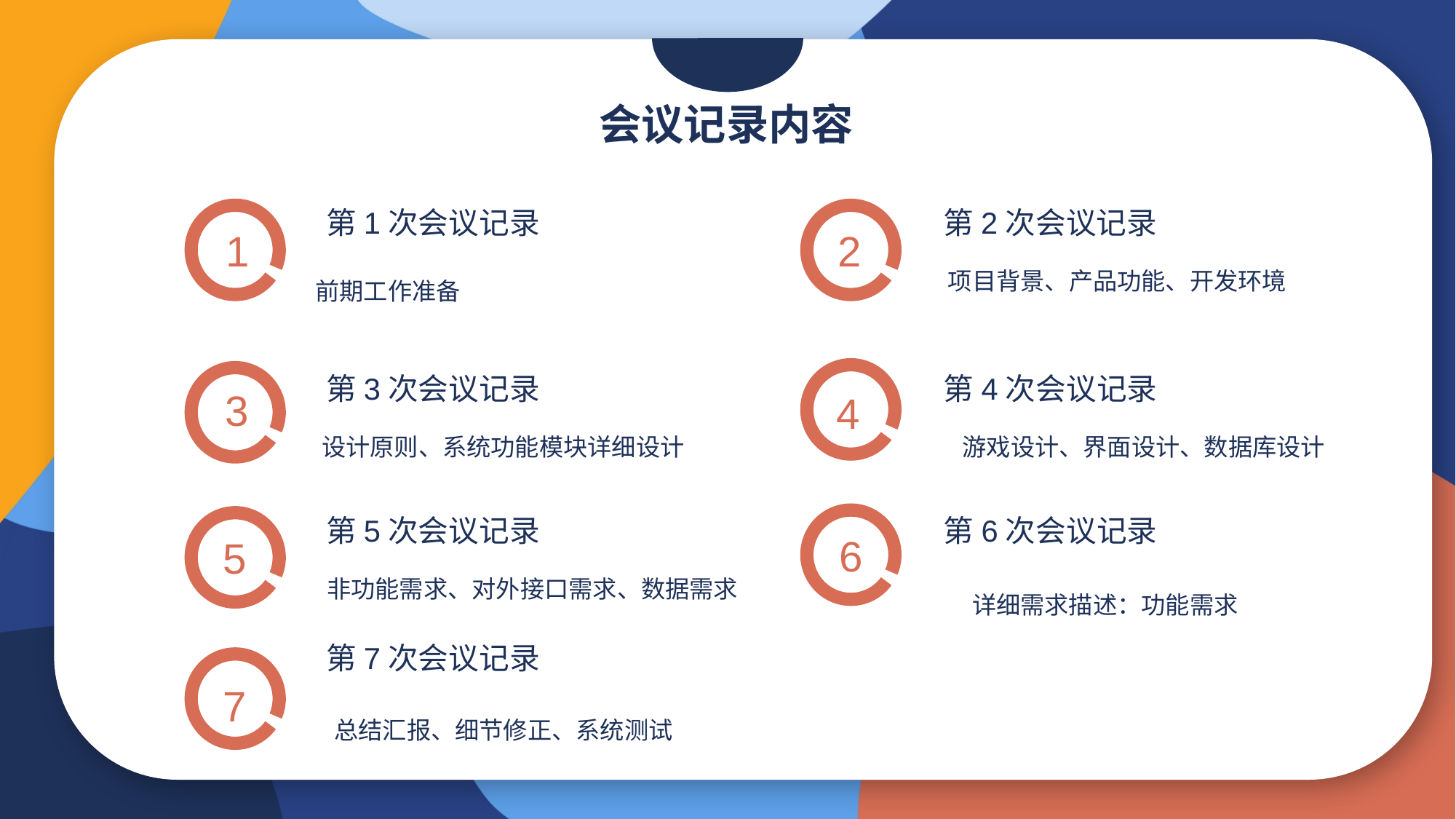

会议记录内容

第1次会议记录
第2次会议记录

 1
 2
项目背景、产品功能、开发环境
前期工作准备

第3次会议记录
第4次会议记录
 3
4
设计原则、系统功能模块详细设计
游戏设计、界面设计、数据库设计

第5次会议记录

第6次会议记录
6
5
非功能需求、对外接口需求、数据需求
详细需求描述：功能需求
第7次会议记录

7
总结汇报、细节修正、系统测试